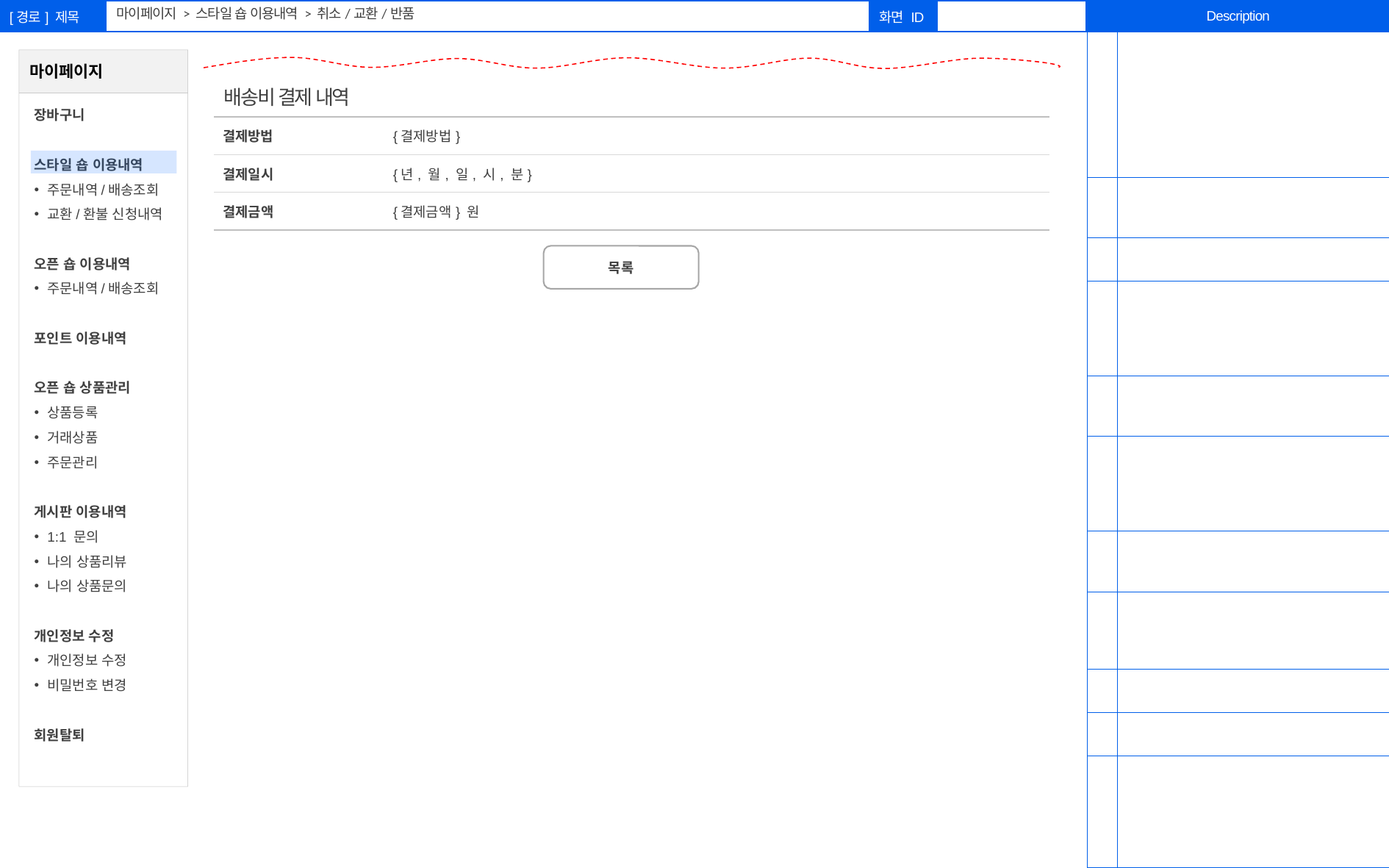

마이페이지 > 스타일 숍 이용내역 > 취소/교환/반품
#
|  |  |
| --- | --- |
|  |  |
|  |  |
|  |  |
|  |  |
|  |  |
|  |  |
|  |  |
|  |  |
|  |  |
|  |  |

배송비 결제 내역
| 결제방법 | {결제방법} |
| --- | --- |
| 결제일시 | {년, 월, 일, 시, 분} |
| 결제금액 | {결제금액} 원 |

목록